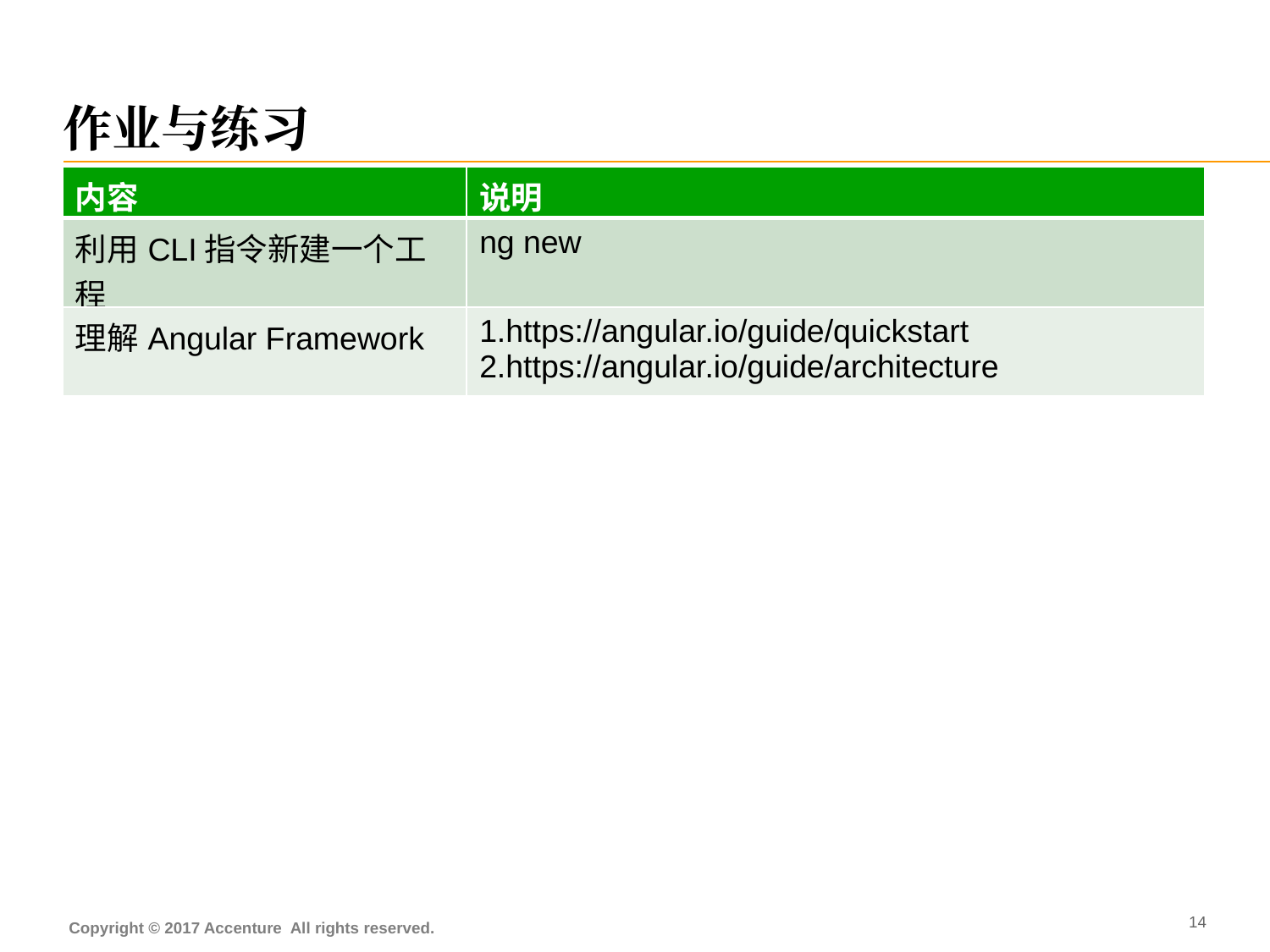

# 作业与练习
| 内容 | 说明 |
| --- | --- |
| 利用CLI指令新建一个工程 | ng new |
| 理解Angular Framework | 1.https://angular.io/guide/quickstart 2.https://angular.io/guide/architecture |
Copyright © 2017 Accenture  All rights reserved.
14